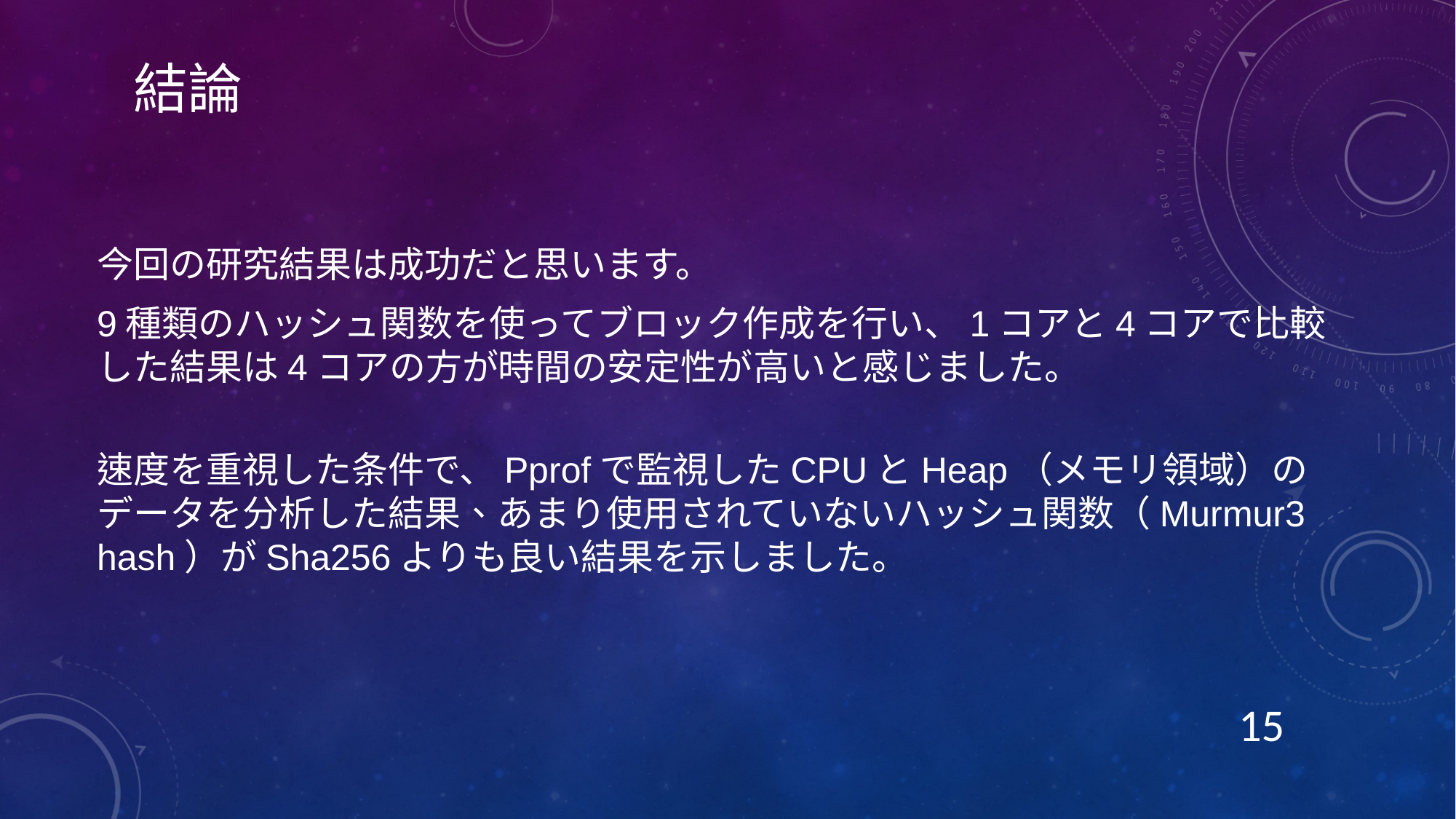

# 結論
今回の研究結果は成功だと思います。
9種類のハッシュ関数を使ってブロック作成を行い、1コアと4コアで比較した結果は4コアの方が時間の安定性が高いと感じました。
速度を重視した条件で、Pprofで監視したCPUとHeap（メモリ領域）のデータを分析した結果、あまり使用されていないハッシュ関数（Murmur3 hash）がSha256よりも良い結果を示しました。
15